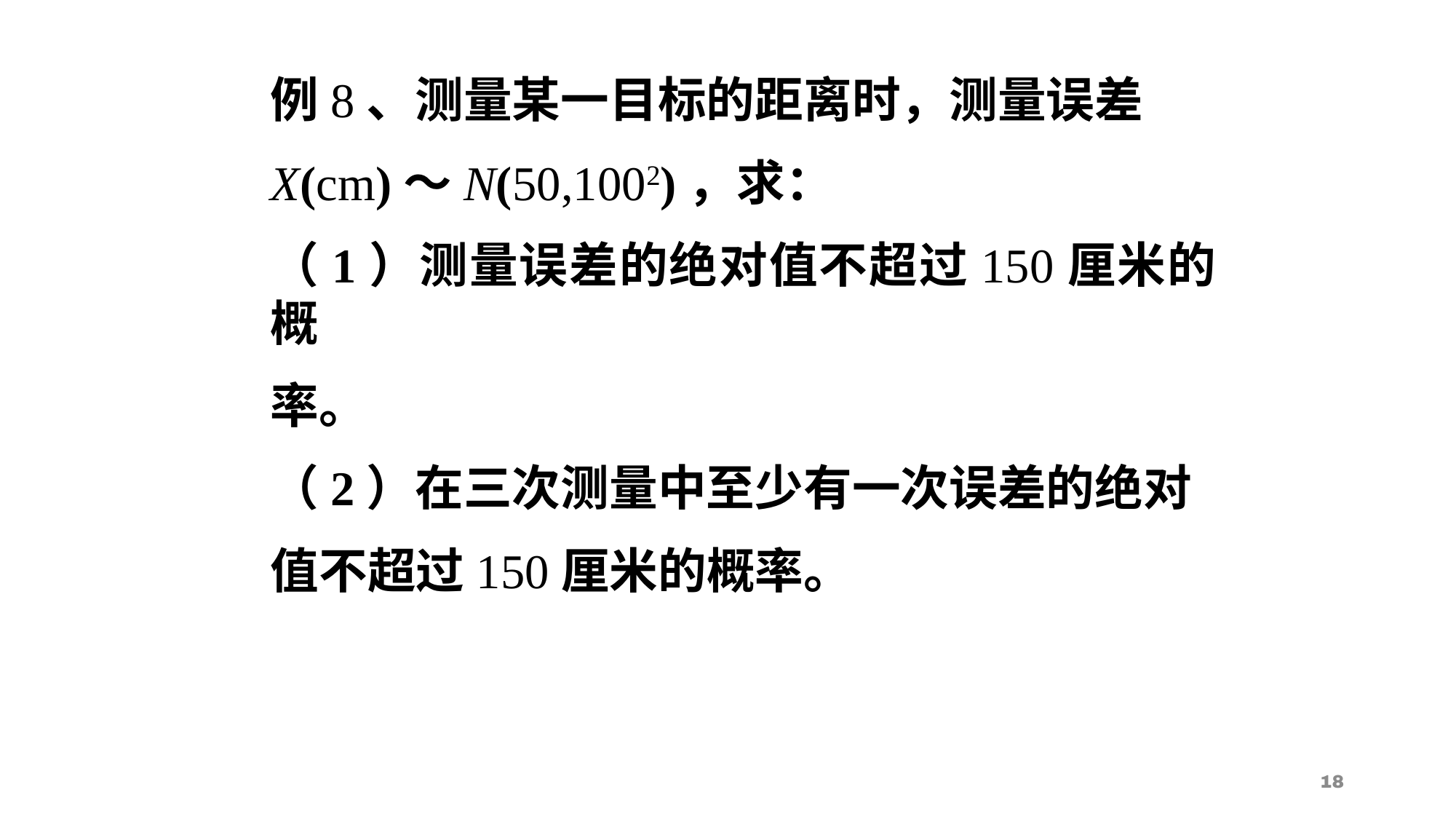

例8、测量某一目标的距离时，测量误差
X(cm)～N(50,1002)，求：
（1）测量误差的绝对值不超过150厘米的概
率。
（2）在三次测量中至少有一次误差的绝对
值不超过150厘米的概率。
18